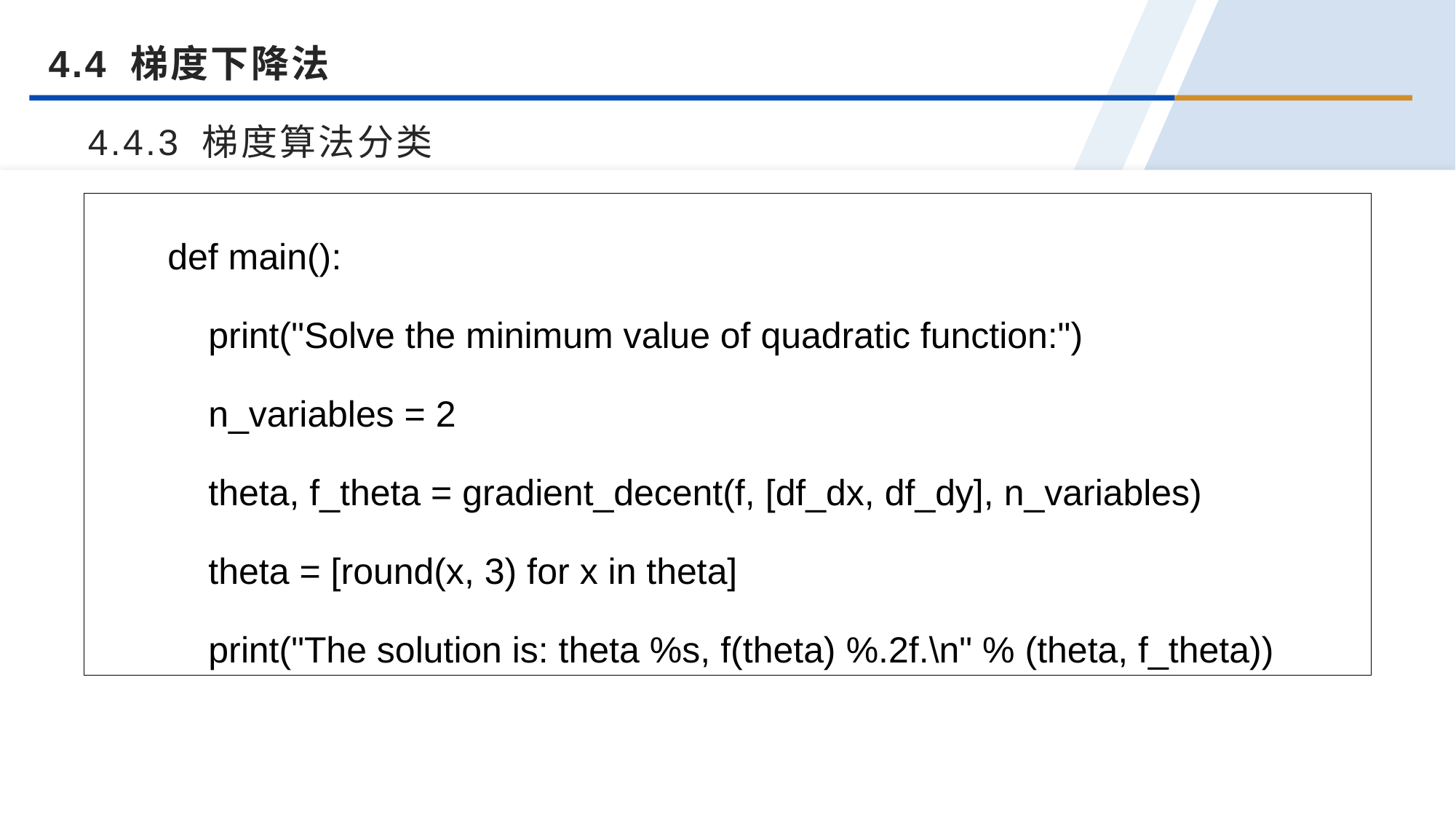

4.4 梯度下降法
4.4.3 梯度算法分类

def main():
    print("Solve the minimum value of quadratic function:")
    n_variables = 2
    theta, f_theta = gradient_decent(f, [df_dx, df_dy], n_variables)
    theta = [round(x, 3) for x in theta]
    print("The solution is: theta %s, f(theta) %.2f.\n" % (theta, f_theta))